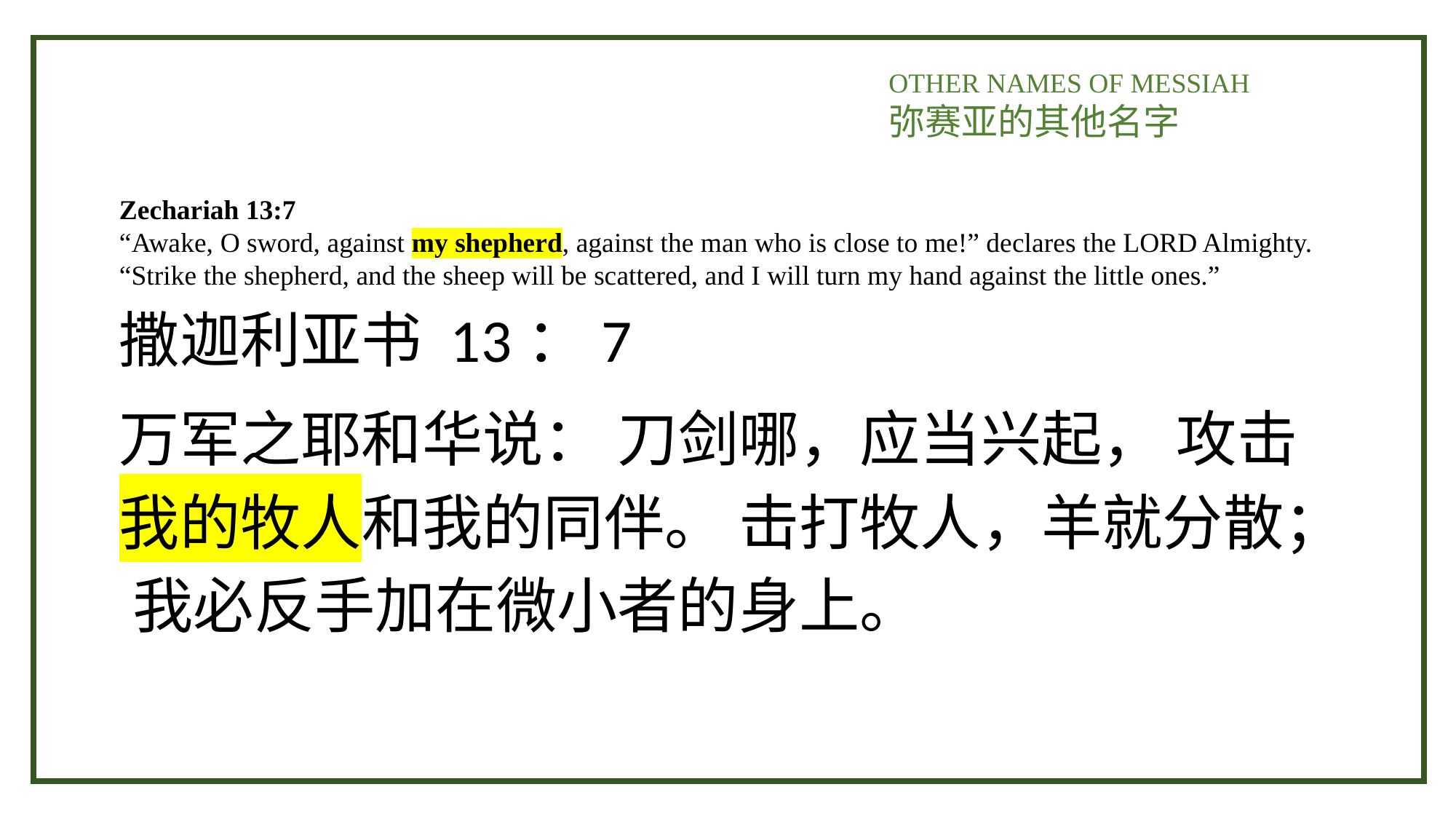

OTHER NAMES OF MESSIAH
弥赛亚的其他名字
Zechariah 13:7
“Awake, O sword, against my shepherd, against the man who is close to me!” declares the LORD Almighty. “Strike the shepherd, and the sheep will be scattered, and I will turn my hand against the little ones.”
撒迦利亚书 13：7
万军之耶和华说： 刀剑哪，应当兴起， 攻击我的牧人和我的同伴。 击打牧人，羊就分散； 我必反手加在微小者的身上。